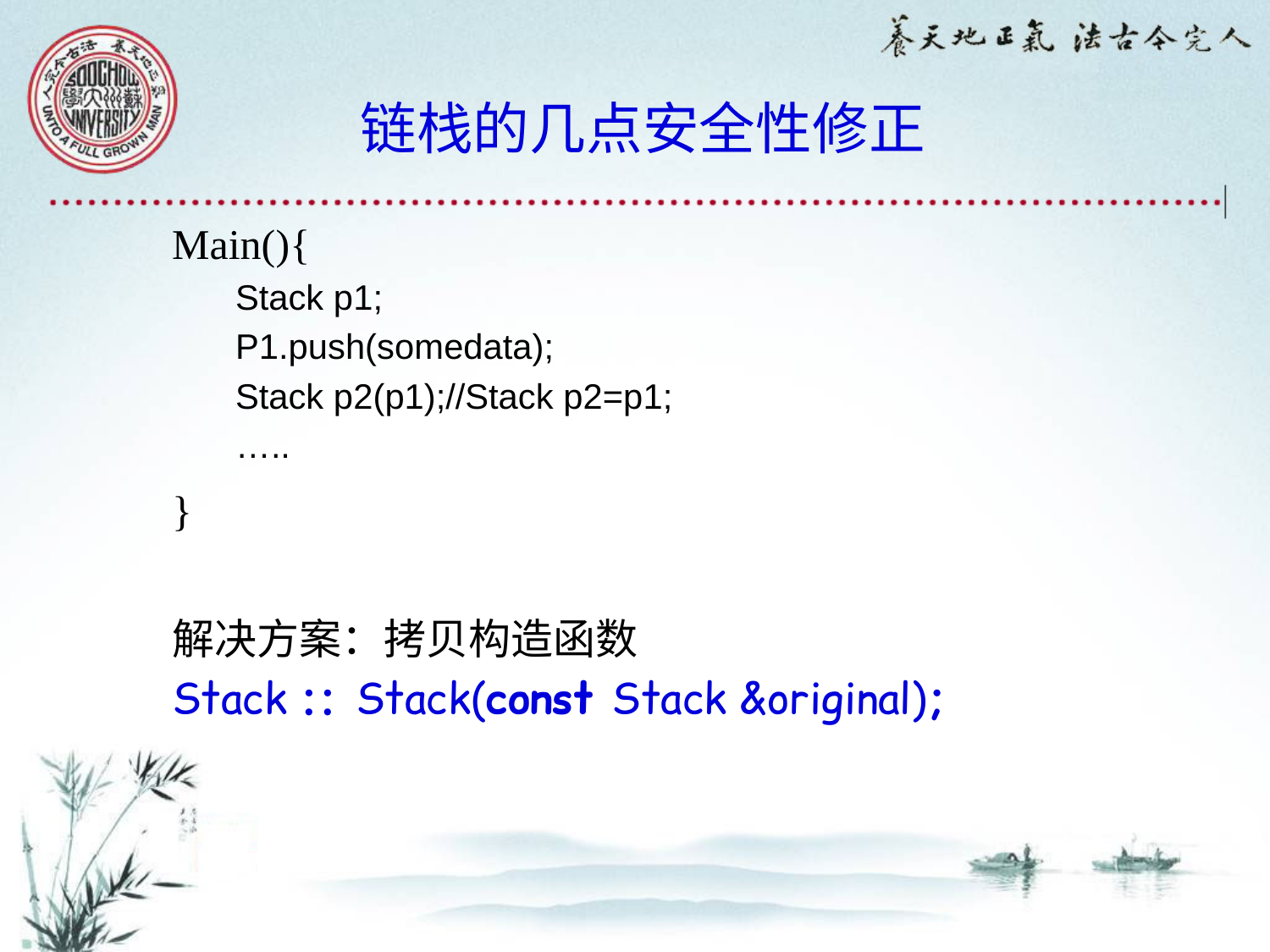

链栈的几点安全性修正
Main(){
Stack p1;
P1.push(somedata);
Stack p2(p1);//Stack p2=p1;
…..
}

解决方案：拷贝构造函数
Stack :: Stack(const Stack &original);